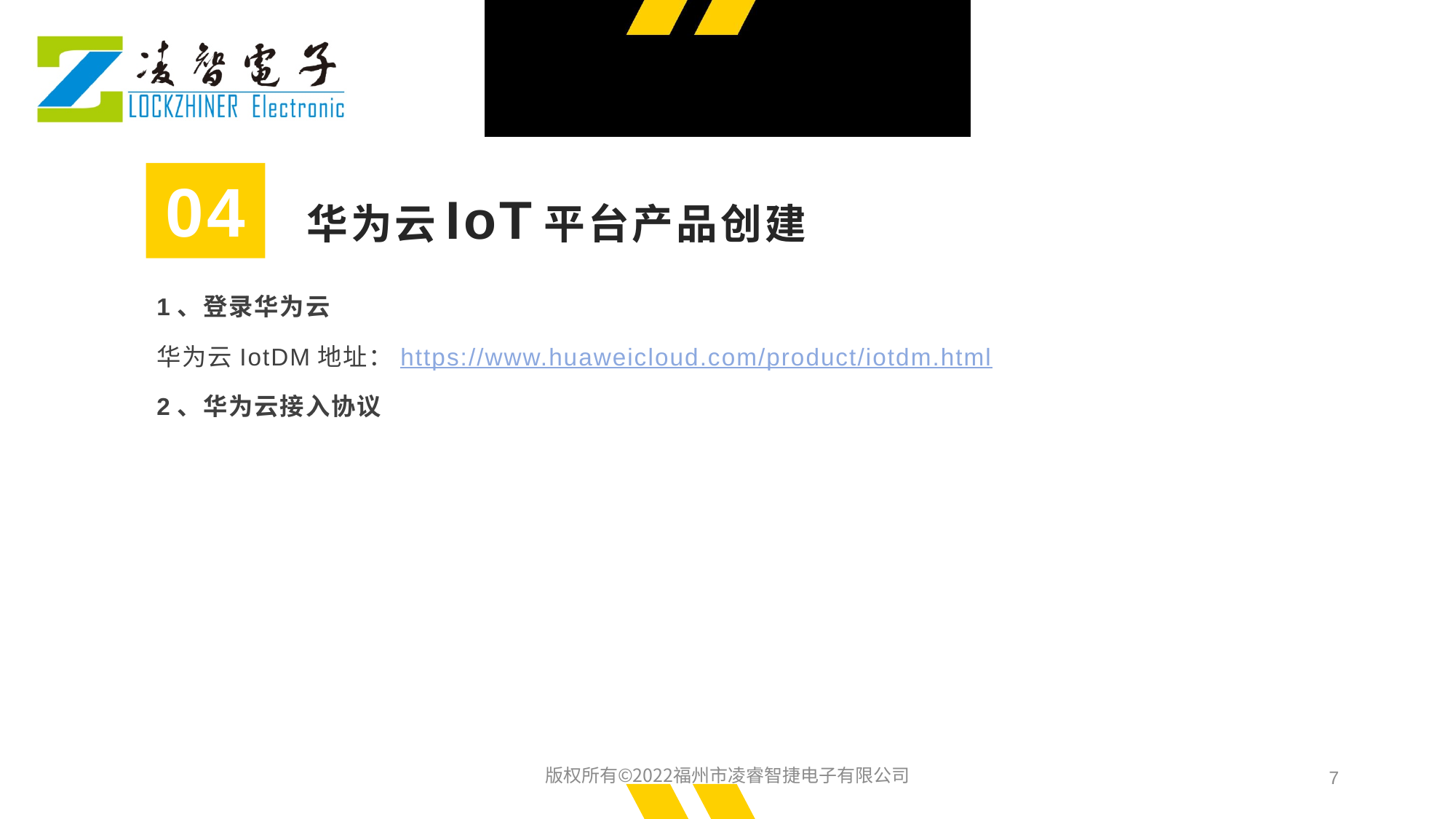

04
华为云IoT平台产品创建
1、登录华为云
华为云IotDM地址：https://www.huaweicloud.com/product/iotdm.html
2、华为云接入协议

版权所有©2022福州市凌睿智捷电子有限公司
7